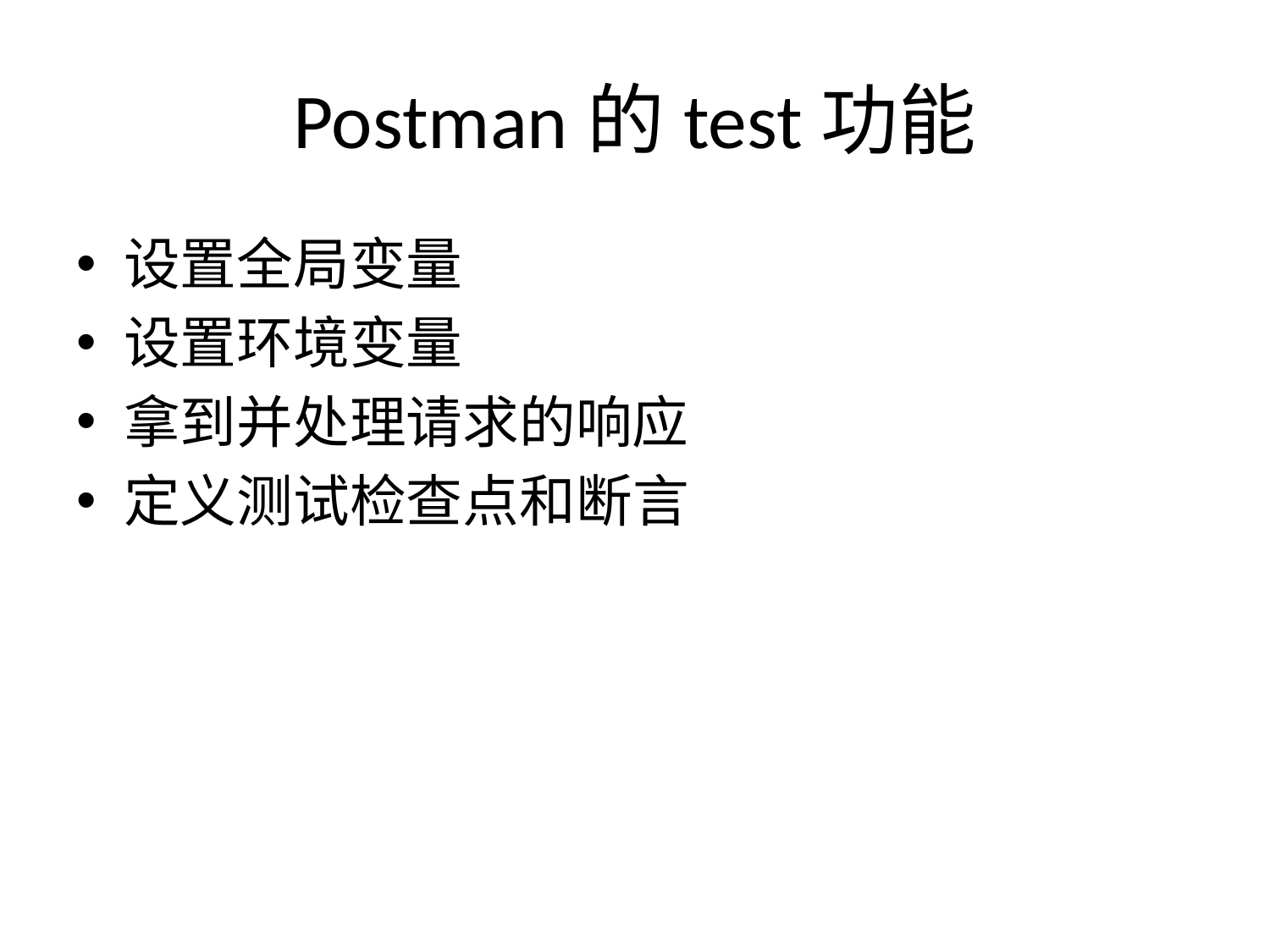

# Postman的test功能
设置全局变量
设置环境变量
拿到并处理请求的响应
定义测试检查点和断言